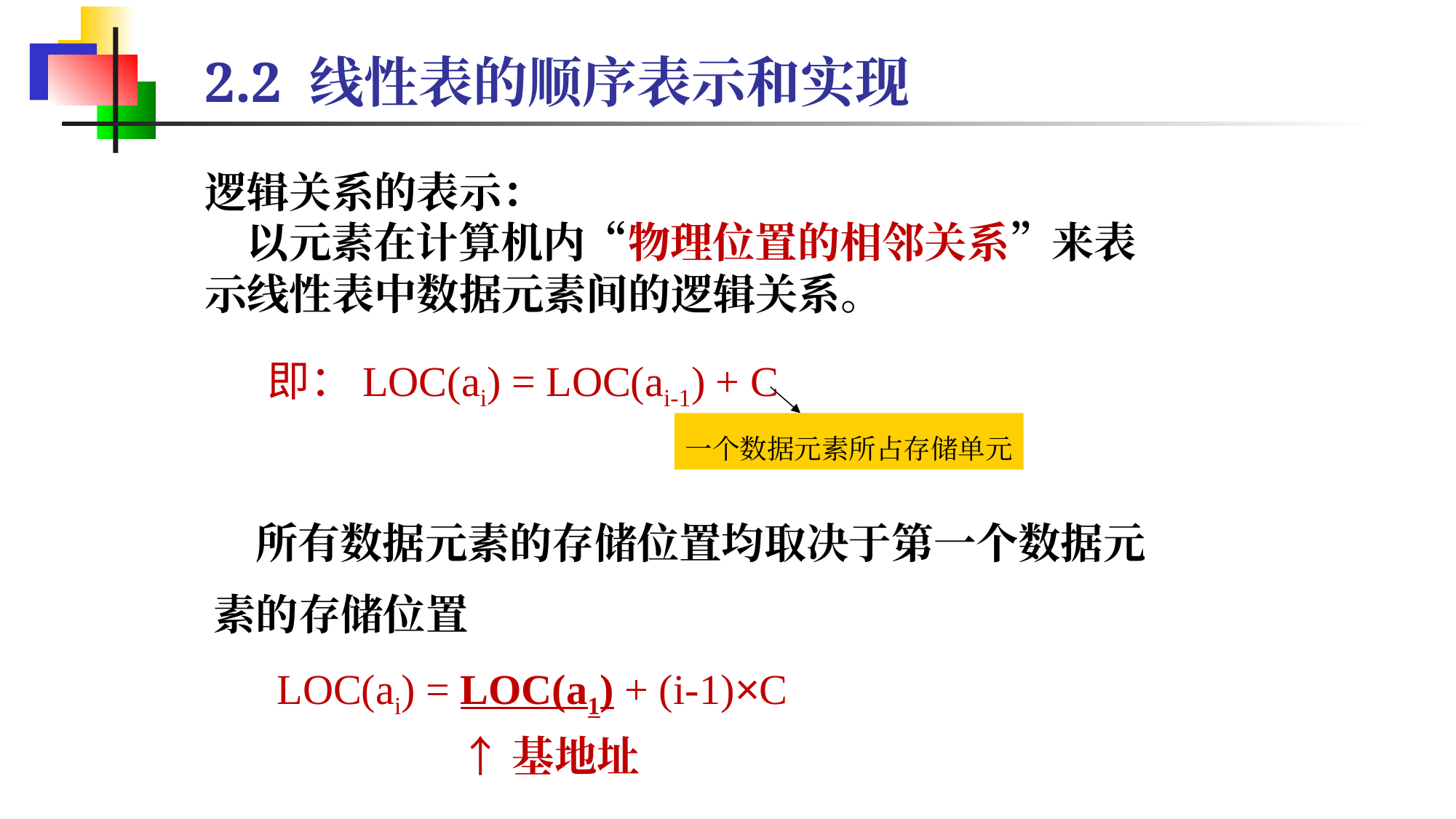

# 2.2 线性表的顺序表示和实现
逻辑关系的表示：
   以元素在计算机内“物理位置的相邻关系”来表示线性表中数据元素间的逻辑关系。
即：LOC(ai) = LOC(ai-1) + C
一个数据元素所占存储单元
   所有数据元素的存储位置均取决于第一个数据元素的存储位置
      LOC(ai) = LOC(a1) + (i-1)×C
                          ↑基地址